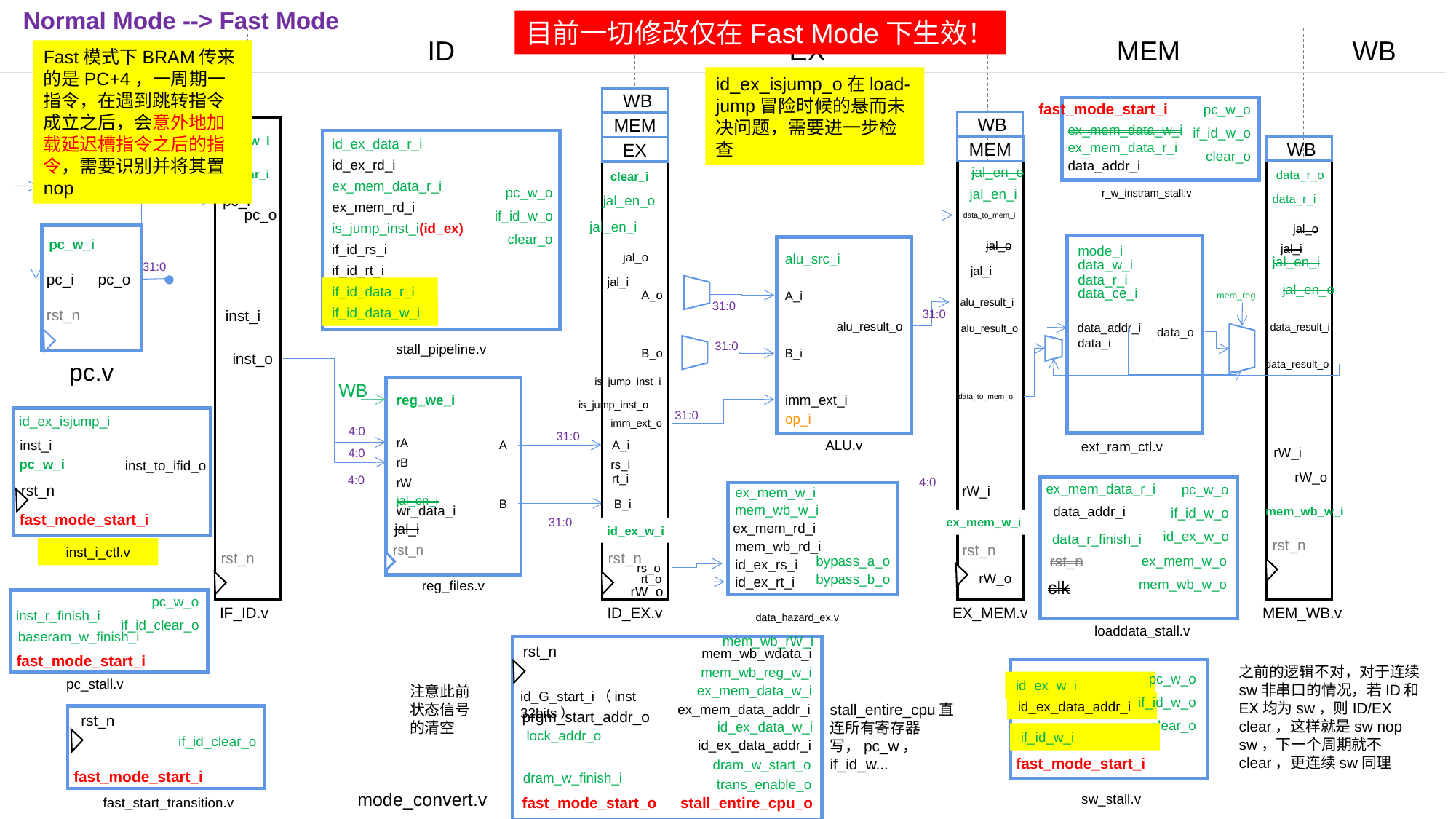

Normal Mode --> Fast Mode
目前一切修改仅在Fast Mode下生效！
IF
ID
EX
MEM
WB
Fast模式下BRAM传来的是PC+4，一周期一指令，在遇到跳转指令成立之后，会意外地加载延迟槽指令之后的指令，需要识别并将其置nop
id_ex_isjump_o在load-jump冒险时候的悬而未决问题，需要进一步检查
WB

fast_mode_start_i
pc_w_o

WB

MEM

ex_mem_data_w_i

if_id_w_o
pc0_i  0
if_id_w_i
id_ex_data_r_i

WB

MEM
EX

ex_mem_data_r_i

clear_o
pc1_i  1
id_ex_rd_i
data_addr_i
jal_en_o
pc_o
if_id_clear_i

data_r_o
clear_i
ex_mem_data_r_i
isjump_i
pc_w_o
jal_en_i
r_w_instram_stall.v
pc_i
data_r_i
jal_en_o
ex_mem_rd_i
pc_o
if_id_w_o
data_to_mem_i
jal_en_i
is_jump_inst_i(id_ex)
jal_o

clear_o
pc_w_i
jal_o
if_id_rs_i
jal_i

mode_i
jal_o
alu_src_i
jal_en_i
data_w_i
31:0
if_id_rt_i
jal_i
pc_i
pc_o
data_r_i
jal_i

jal_en_o
if_id_data_r_i
data_ce_i

A_o
A_i
mem_reg
alu_result_i
31:0
if_id_data_w_i
rst_n
inst_i
31:0
alu_result_o
data_addr_i
data_result_i
alu_result_o
data_o
data_i

31:0
stall_pipeline.v

B_i
B_o
inst_o
pc.v
data_result_o
is_jump_inst_i
WB

reg_we_i
imm_ext_i
data_to_mem_o
is_jump_inst_o
31:0
op_i
id_ex_isjump_i

imm_ext_o
4:0
31:0
rA
inst_i
ALU.v
A
A_i
ext_ram_ctl.v
rW_i
4:0
rB
pc_w_i
inst_to_ifid_o
rs_i
rW_o
rt_i
4:0
4:0
rW
ex_mem_data_r_i
rst_n
pc_w_o
rW_i

ex_mem_w_i

jal_en_i
B
B_i

mem_wb_w_i
wr_data_i
data_addr_i
mem_wb_w_i
if_id_w_o
fast_mode_start_i
31:0
ex_mem_w_i
ex_mem_rd_i
jal_i
id_ex_w_i
id_ex_w_o
data_r_finish_i
rst_n
mem_wb_rd_i
rst_n
rst_n
inst_i_ctl.v
rst_n
rst_n
rst_n
ex_mem_w_o
bypass_a_o
id_ex_rs_i

rs_o

rW_o
bypass_b_o
rt_o

id_ex_rt_i
mem_wb_w_o
clk
reg_files.v

rW_o
pc_w_o

IF_ID.v
ID_EX.v
EX_MEM.v
MEM_WB.v
inst_r_finish_i
data_hazard_ex.v
if_id_clear_o
loaddata_stall.v
baseram_w_finish_i
mem_wb_rW_i

rst_n
mem_wb_wdata_i
fast_mode_start_i
之前的逻辑不对，对于连续sw非串口的情况，若ID和EX均为sw，则ID/EX clear，这样就是sw nop sw，下一个周期就不clear，更连续sw同理
mem_wb_reg_w_i

pc_w_o
pc_stall.v
id_ex_w_i
注意此前状态信号的清空
ex_mem_data_w_i
id_G_start_i（inst 32bits）
if_id_w_o
id_ex_data_addr_i
ex_mem_data_addr_i
stall_entire_cpu直连所有寄存器写，pc_w， if_id_w...
prgm_start_addr_o

rst_n
clear_o
id_ex_data_w_i
lock_addr_o
if_id_w_i
if_id_clear_o
id_ex_data_addr_i

fast_mode_start_i
dram_w_start_o
fast_mode_start_i
dram_w_finish_i
trans_enable_o
mode_convert.v
sw_stall.v
fast_mode_start_o
stall_entire_cpu_o
fast_start_transition.v